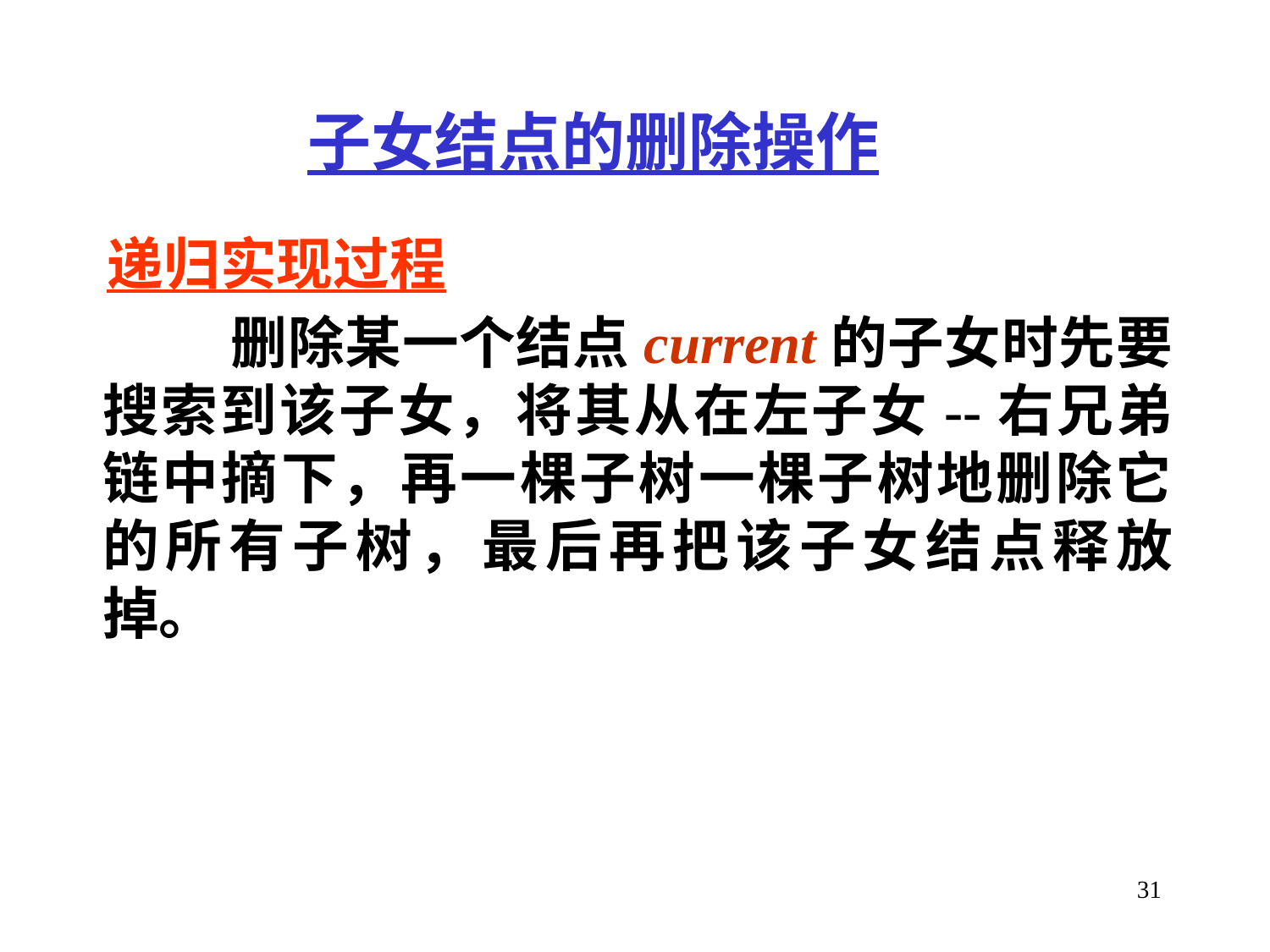

子女结点的删除操作
   递归实现过程
            删除某一个结点current的子女时先要搜索到该子女，将其从在左子女--右兄弟链中摘下，再一棵子树一棵子树地删除它的所有子树，最后再把该子女结点释放掉。
31